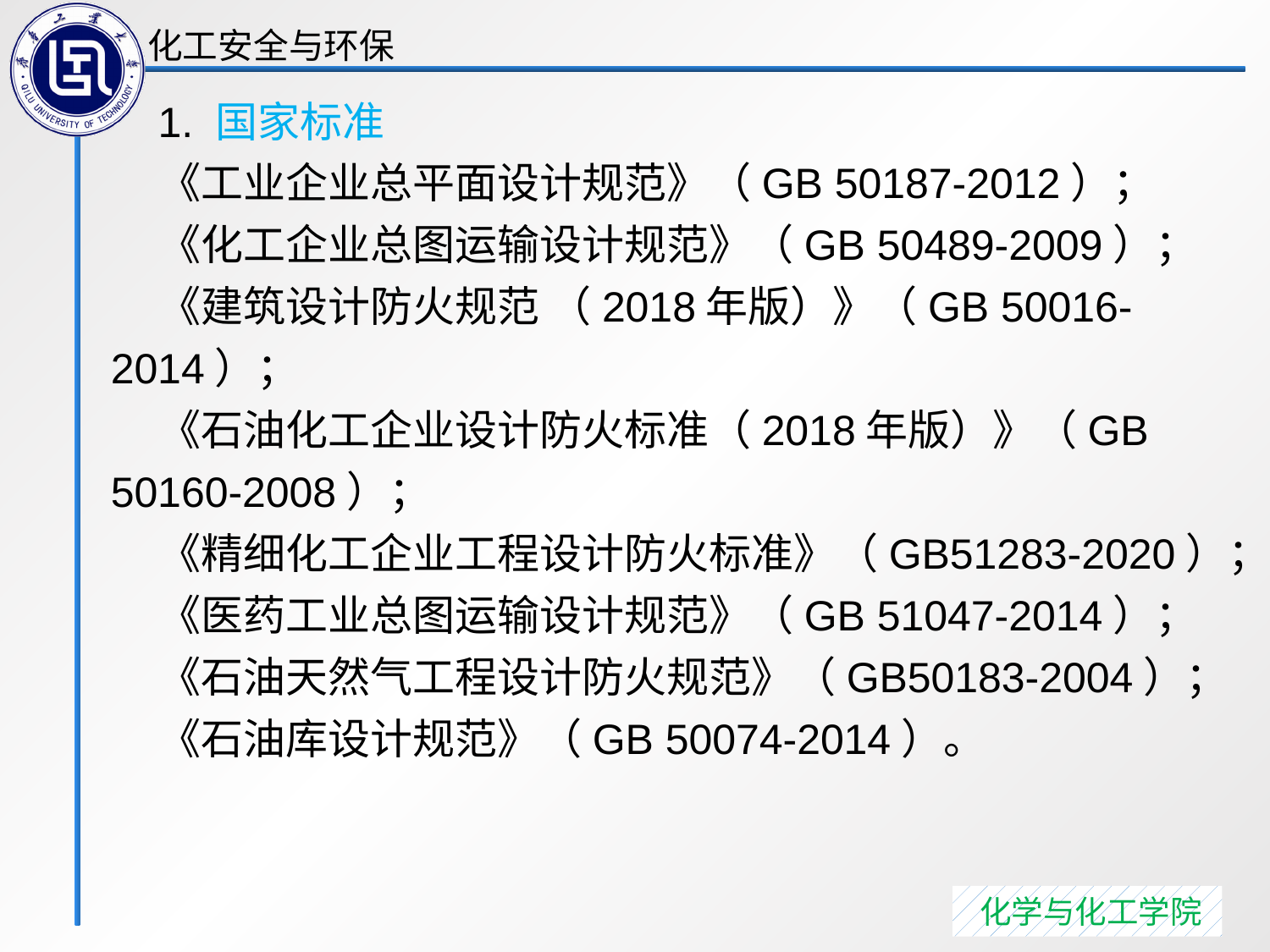

1. 国家标准
    《工业企业总平面设计规范》（GB 50187-2012）；
    《化工企业总图运输设计规范》（GB 50489-2009）；
    《建筑设计防火规范 （2018年版）》（GB 50016-2014）；
    《石油化工企业设计防火标准（2018年版）》（GB 50160-2008）；
    《精细化工企业工程设计防火标准》（GB51283-2020）；
    《医药工业总图运输设计规范》（GB 51047-2014）；
    《石油天然气工程设计防火规范》（GB50183-2004）；
    《石油库设计规范》（GB 50074-2014）。